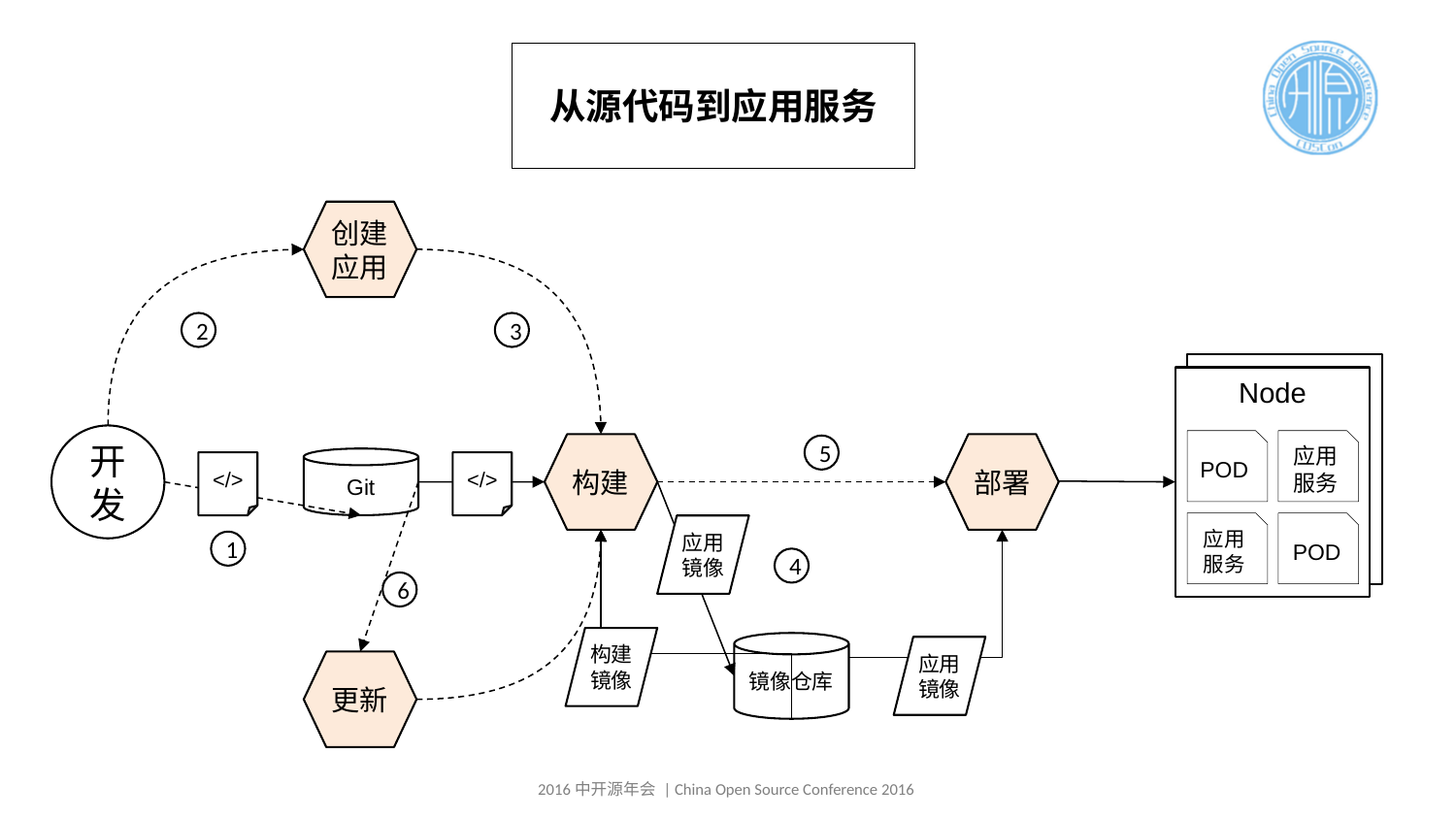

从源代码到应用服务
创建
应用
2
3
Node
Node
开发
POD
应用
服务
构建
部署
5
Git
</>
</>
应用
服务
POD
应用
镜像
1
4
6
构建
镜像
镜像仓库
应用
镜像
更新